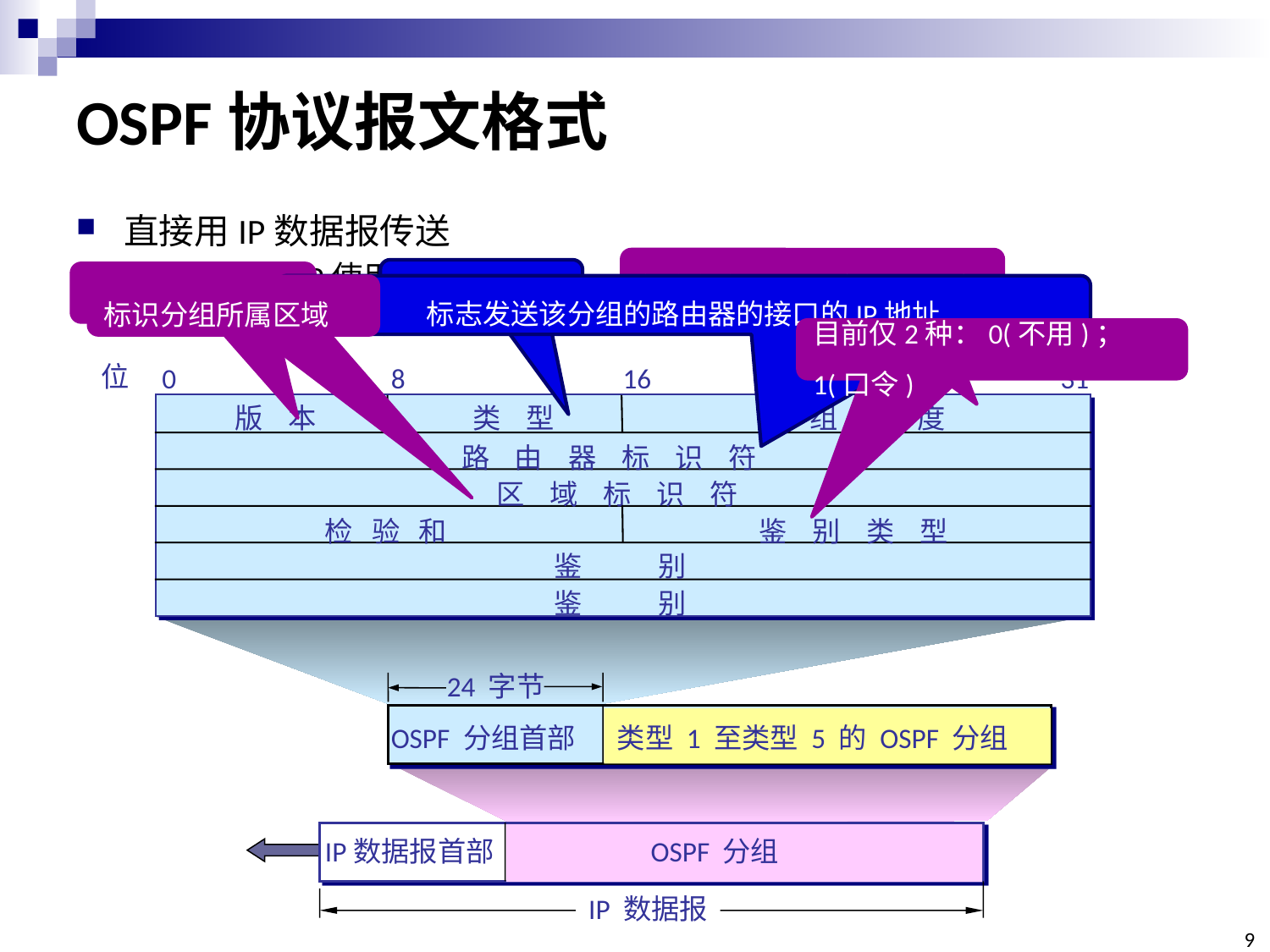

# OSPF协议报文格式
直接用IP数据报传送
不同于RIP使用UDP
IP头部协议字段值为89
包含首部在内，字节为单位
5种类型
当前版本号为2
标志发送该分组的路由器的接口的IP地址
标识分组所属区域
目前仅2种：0(不用)；1(口令)
位
0
8
16
31
版    本
类    型
分    组    长    度

路    由    器    标    识    符

区    域    标    识    符

检   验   和
鉴    别    类    型

鉴            别

鉴            别

24 字节

OSPF 分组首部
类型 1 至类型 5 的 OSPF 分组

OSPF 分组
IP数据报首部

IP 数据报

9